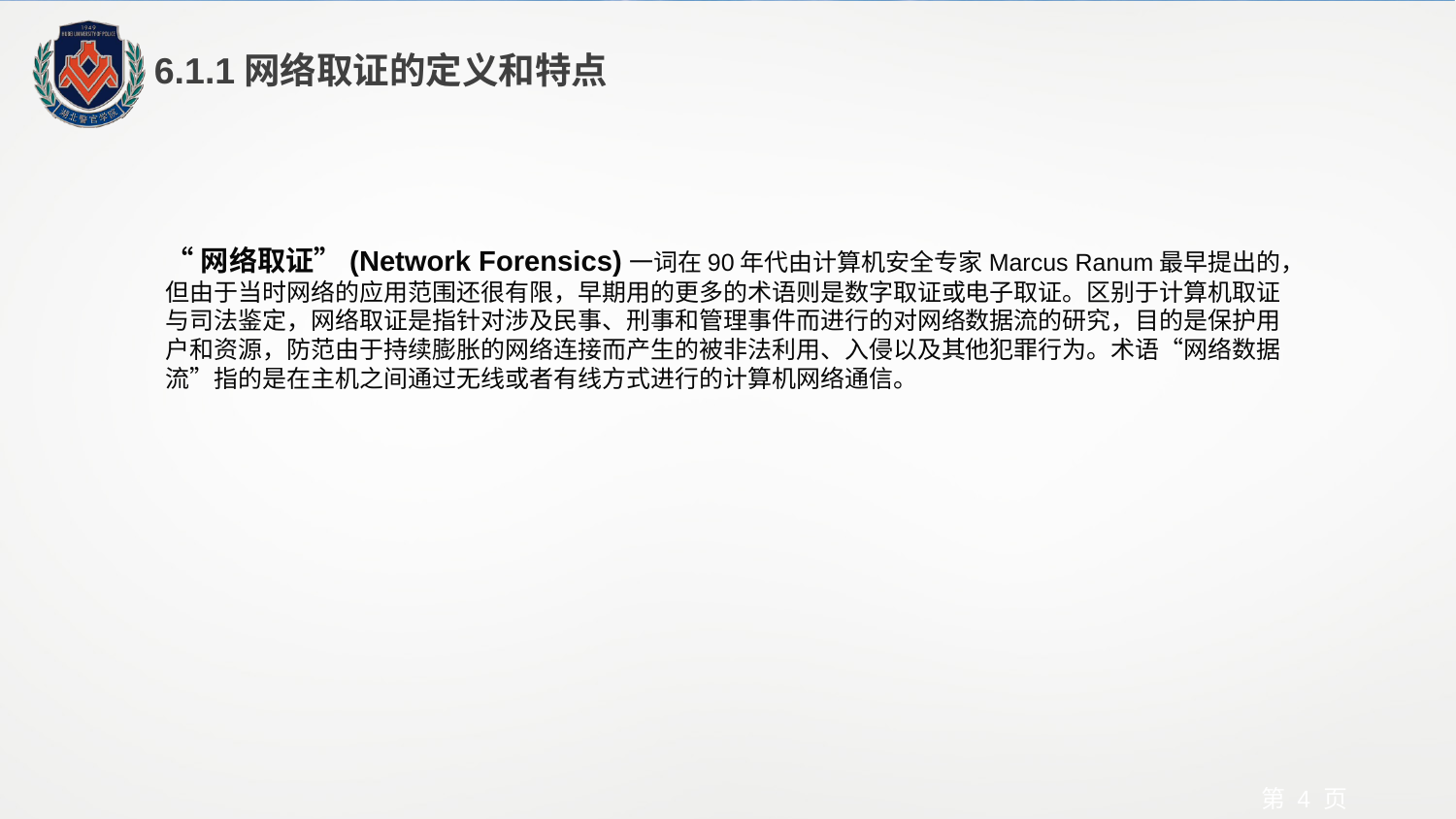

6.1.1网络取证的定义和特点
“网络取证”(Network Forensics)一词在90年代由计算机安全专家Marcus Ranum最早提出的，但由于当时网络的应用范围还很有限，早期用的更多的术语则是数字取证或电子取证。区别于计算机取证与司法鉴定，网络取证是指针对涉及民事、刑事和管理事件而进行的对网络数据流的研究，目的是保护用户和资源，防范由于持续膨胀的网络连接而产生的被非法利用、入侵以及其他犯罪行为。术语“网络数据流”指的是在主机之间通过无线或者有线方式进行的计算机网络通信。